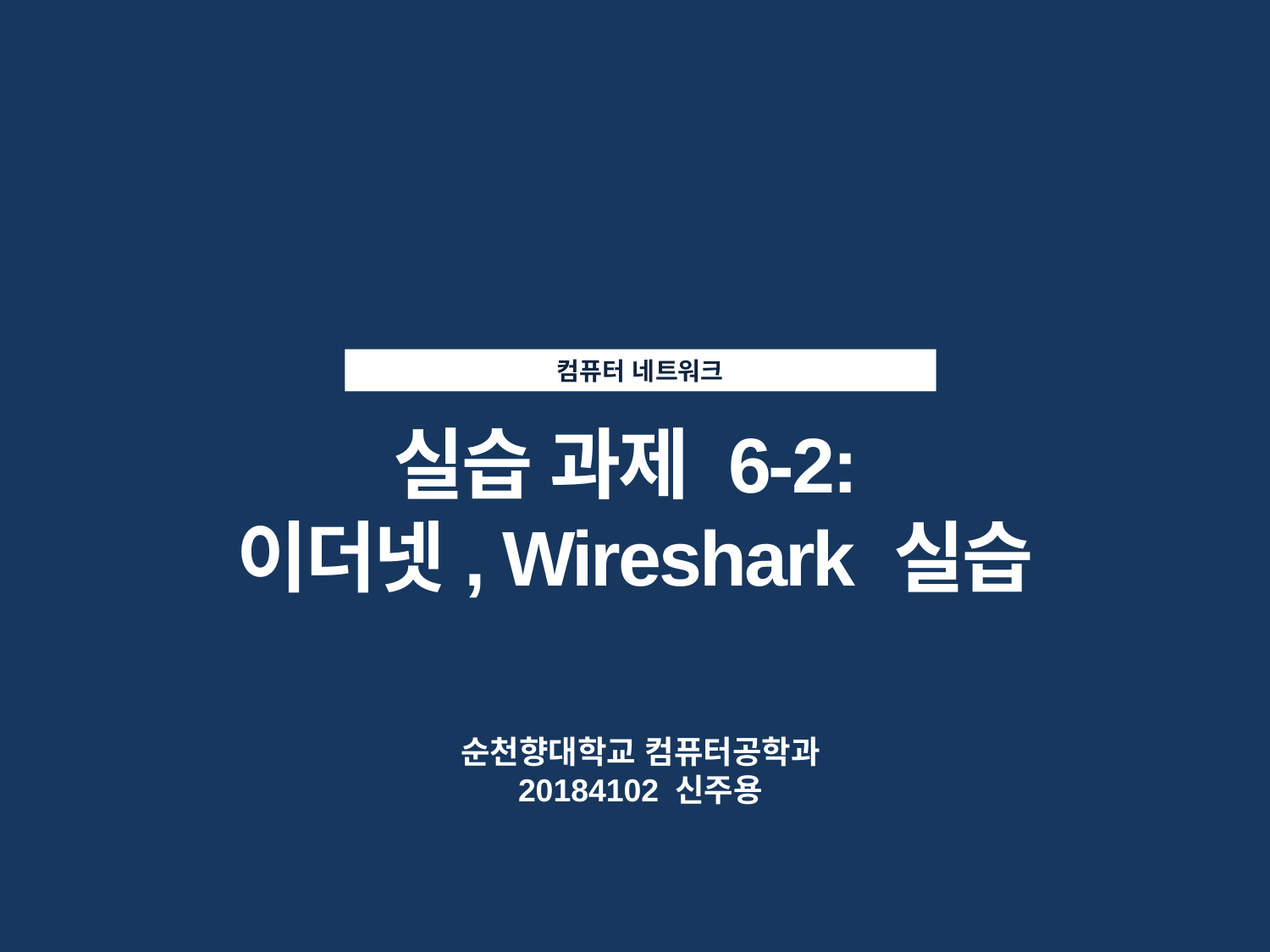

컴퓨터 네트워크
실습 과제 6-2:
이더넷, Wireshark 실습
순천향대학교 컴퓨터공학과
20184102 신주용